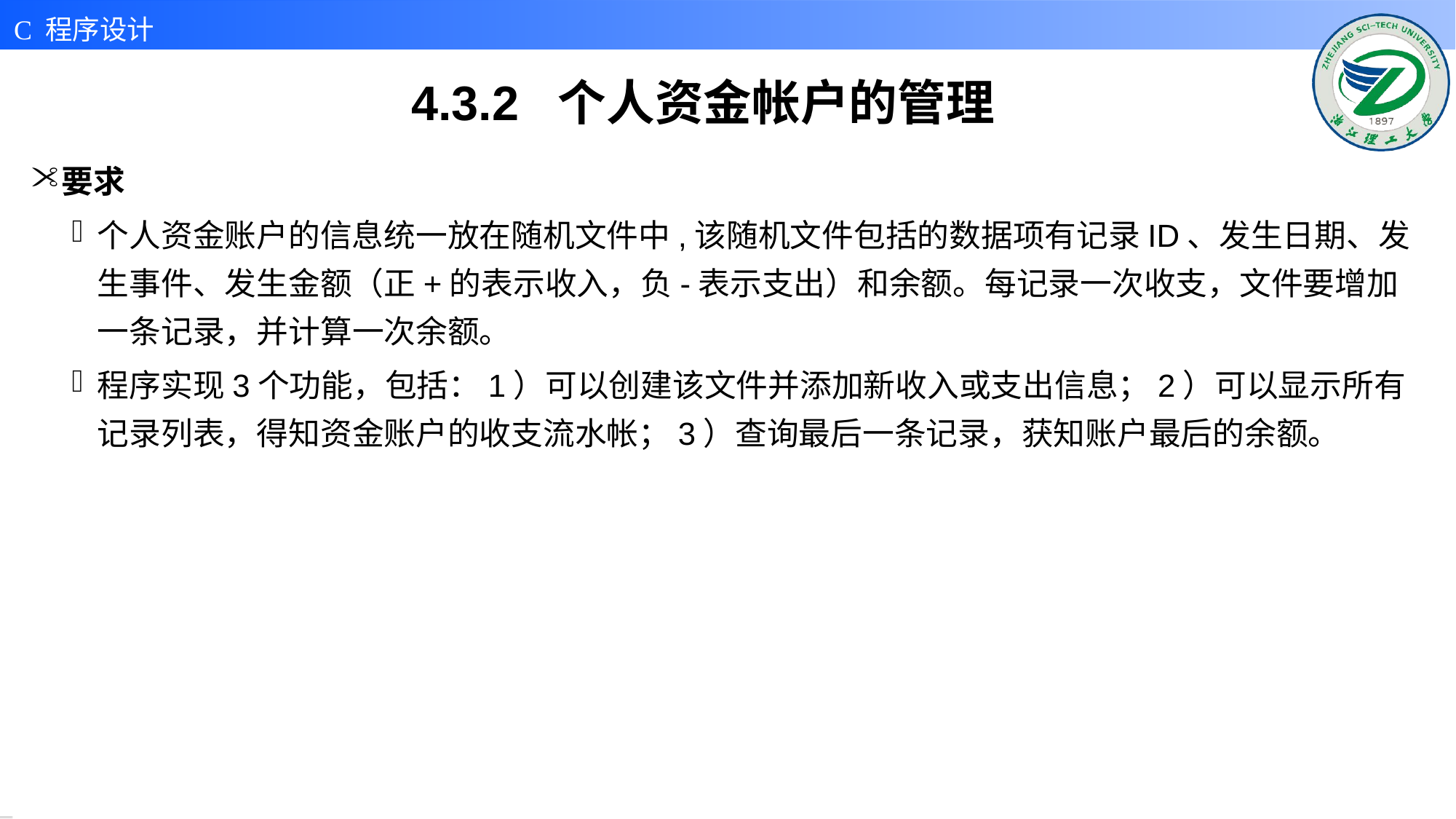

# 4.3.2  个人资金帐户的管理
要求
个人资金账户的信息统一放在随机文件中,该随机文件包括的数据项有记录ID、发生日期、发生事件、发生金额（正+的表示收入，负-表示支出）和余额。每记录一次收支，文件要增加一条记录，并计算一次余额。
程序实现3个功能，包括：1）可以创建该文件并添加新收入或支出信息；2）可以显示所有记录列表，得知资金账户的收支流水帐；3）查询最后一条记录，获知账户最后的余额。